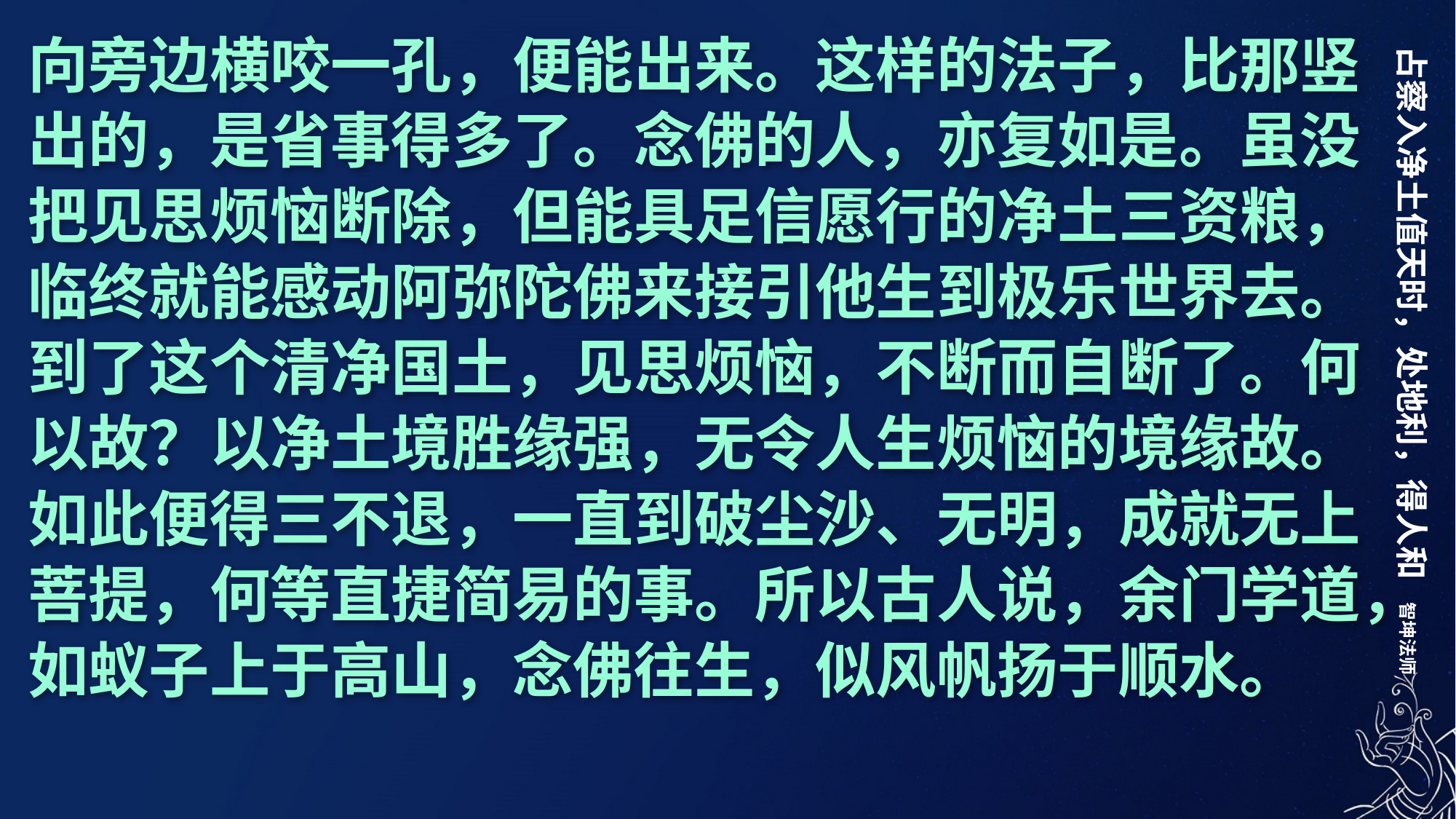

向旁边横咬一孔，便能出来。这样的法子，比那竖出的，是省事得多了。念佛的人，亦复如是。虽没把见思烦恼断除，但能具足信愿行的净土三资粮，临终就能感动阿弥陀佛来接引他生到极乐世界去。到了这个清净国土，见思烦恼，不断而自断了。何以故？以净土境胜缘强，无令人生烦恼的境缘故。如此便得三不退，一直到破尘沙、无明，成就无上菩提，何等直捷简易的事。所以古人说，余门学道，如蚁子上于高山，念佛往生，似风帆扬于顺水。